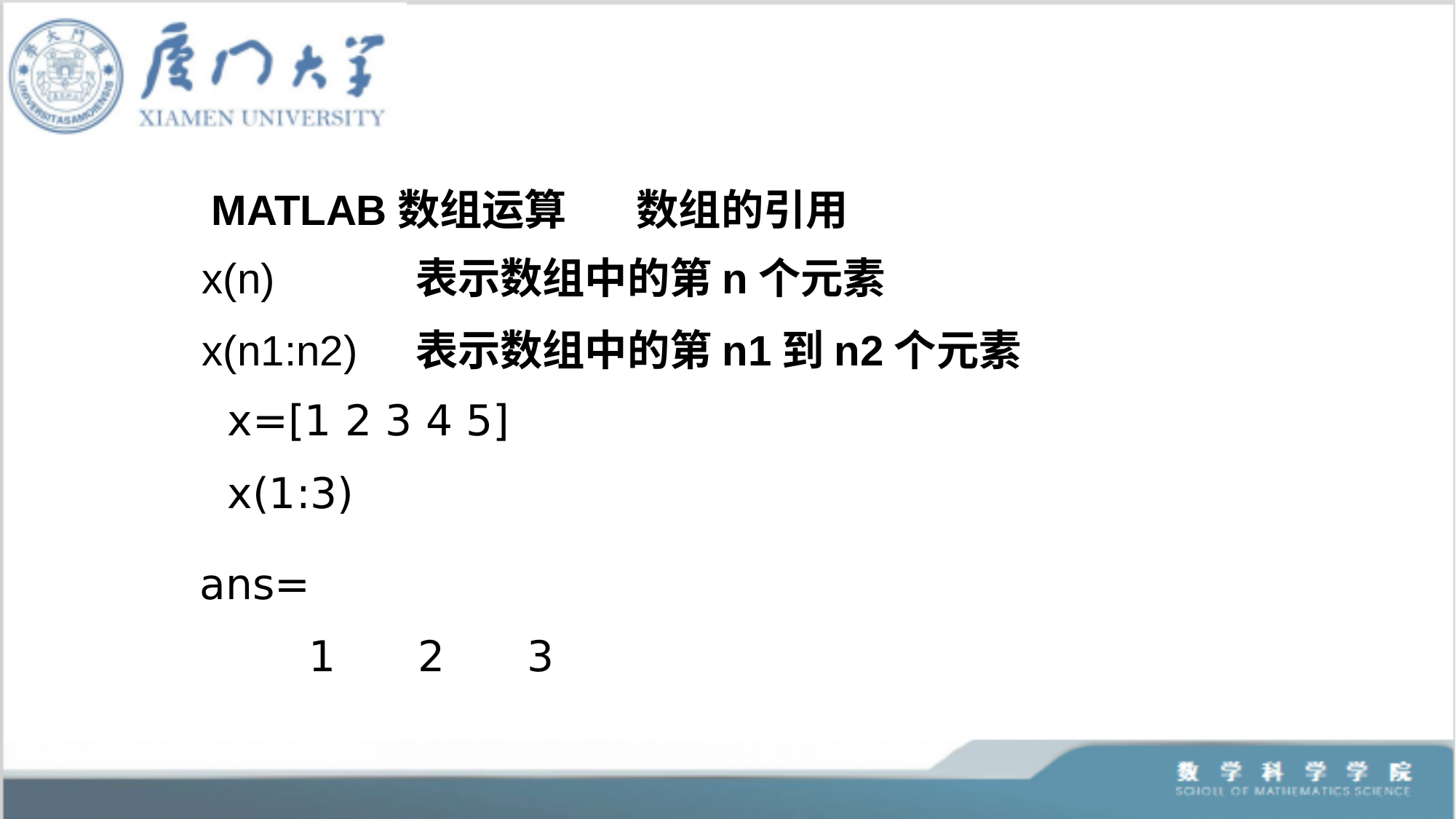

MATLAB数组运算	数组的引用
x(n)           表示数组中的第n个元素
x(n1:n2)    表示数组中的第n1到n2个元素
x=[1 2 3 4 5]
x(1:3)

ans=
	1	2	3